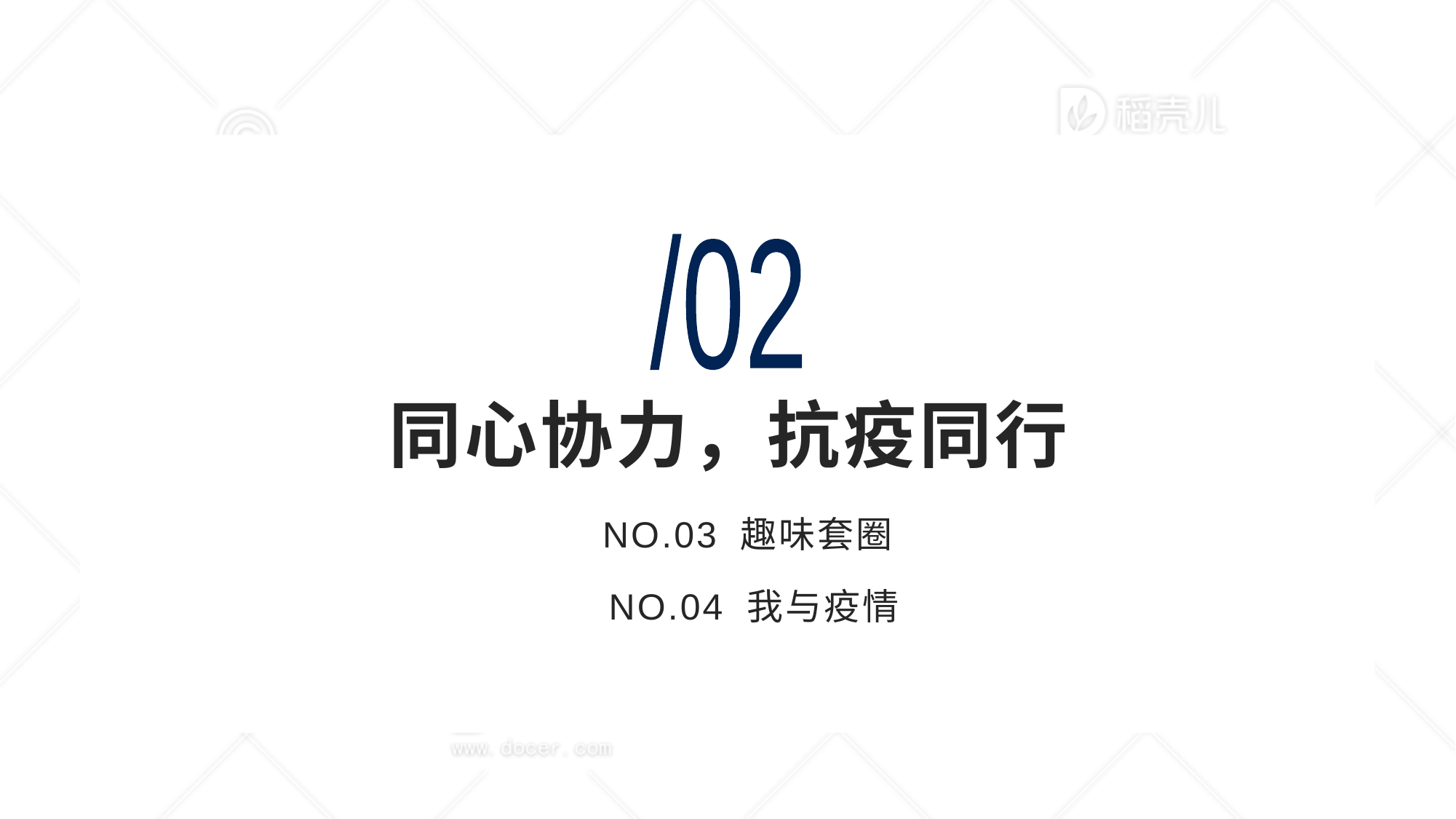

/02
# 同心协力，抗疫同行
NO.03 趣味套圈
 NO.04 我与疫情